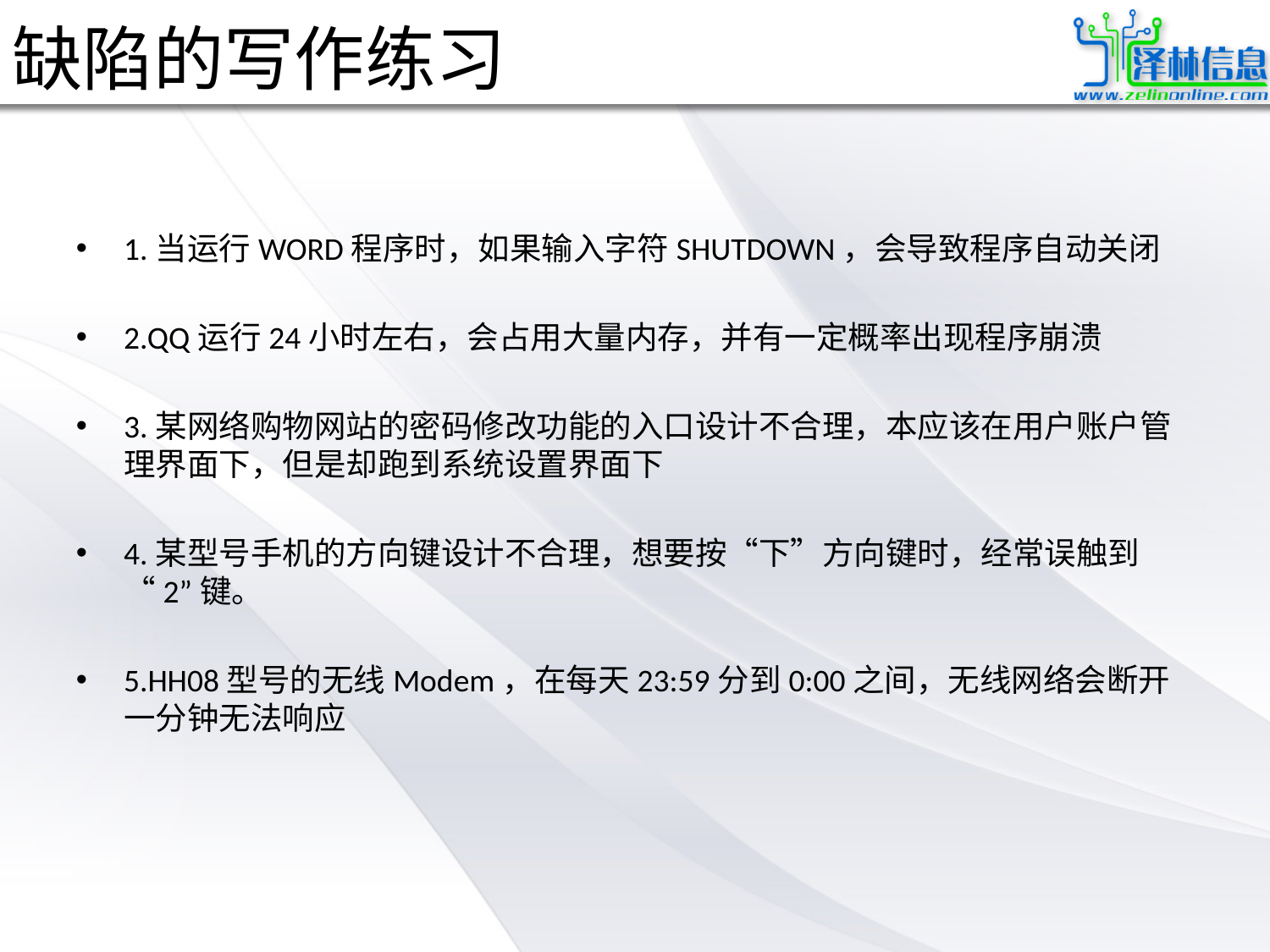

# 缺陷的写作练习
1.当运行WORD程序时，如果输入字符SHUTDOWN，会导致程序自动关闭

2.QQ运行24小时左右，会占用大量内存，并有一定概率出现程序崩溃

3.某网络购物网站的密码修改功能的入口设计不合理，本应该在用户账户管理界面下，但是却跑到系统设置界面下

4.某型号手机的方向键设计不合理，想要按“下”方向键时，经常误触到“2”键。

5.HH08型号的无线Modem，在每天23:59分到0:00之间，无线网络会断开一分钟无法响应